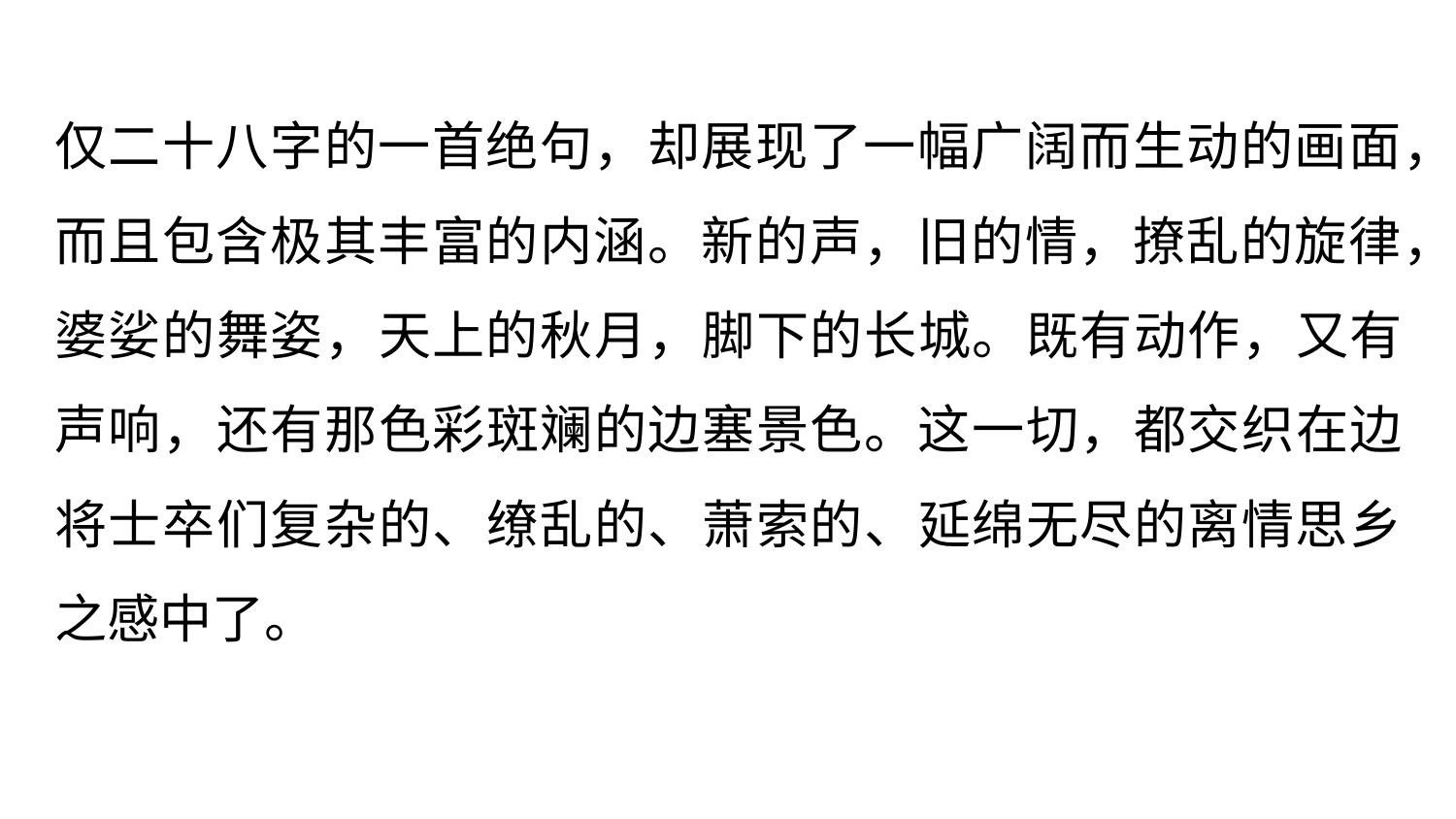

仅二十八字的一首绝句，却展现了一幅广阔而生动的画面，而且包含极其丰富的内涵。新的声，旧的情，撩乱的旋律，婆娑的舞姿，天上的秋月，脚下的长城。既有动作，又有声响，还有那色彩斑斓的边塞景色。这一切，都交织在边将士卒们复杂的、缭乱的、萧索的、延绵无尽的离情思乡之感中了。